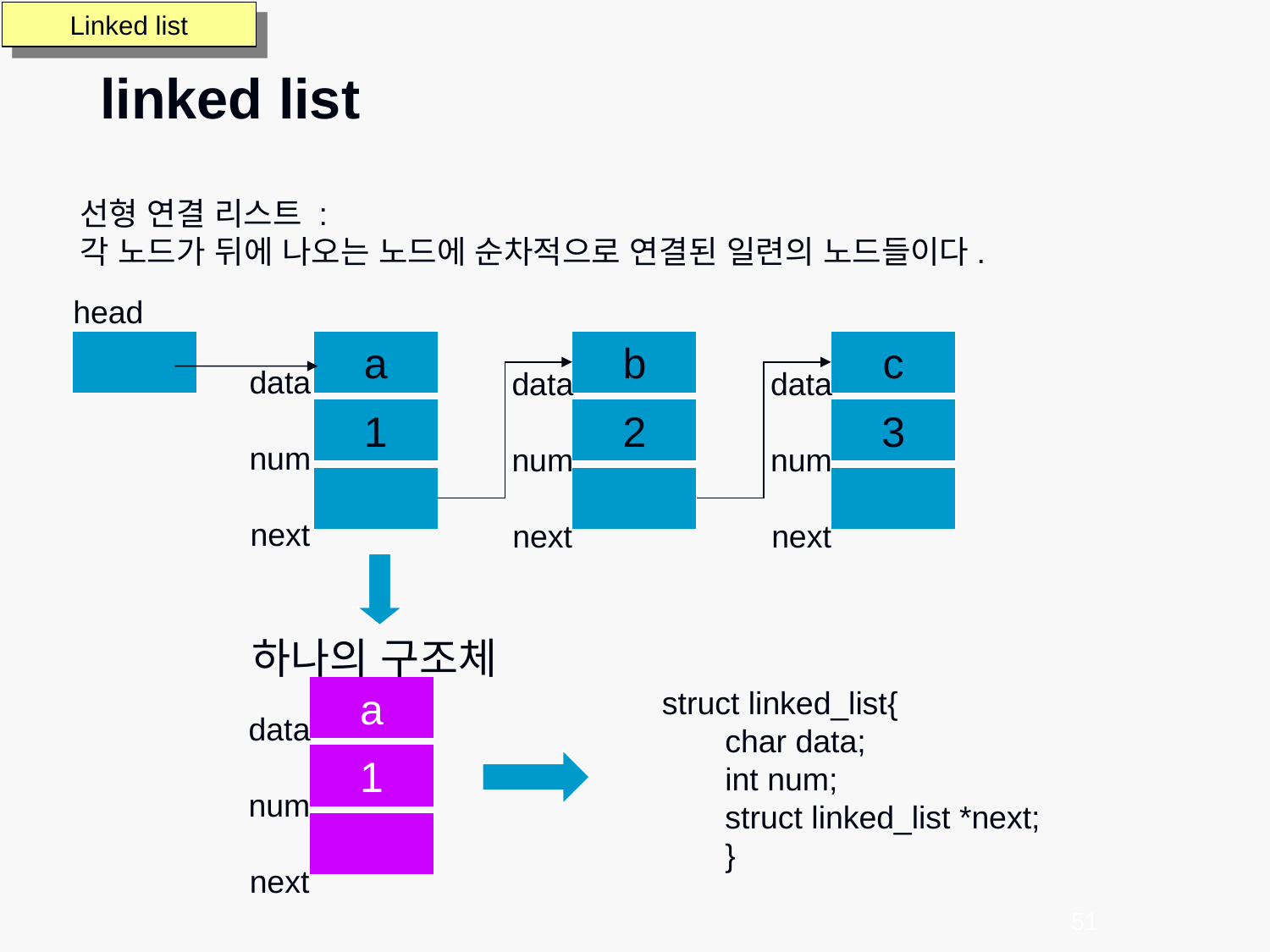

Linked list
linked list
선형 연결 리스트 :
각 노드가 뒤에 나오는 노드에 순차적으로 연결된 일련의 노드들이다.
head

a
b
c
data

num

next
data

num

next
data

num

next

1
2
3

하나의 구조체
a
struct linked_list{
char data;
int num;
struct linked_list *next;
}
data

num

next
1

51